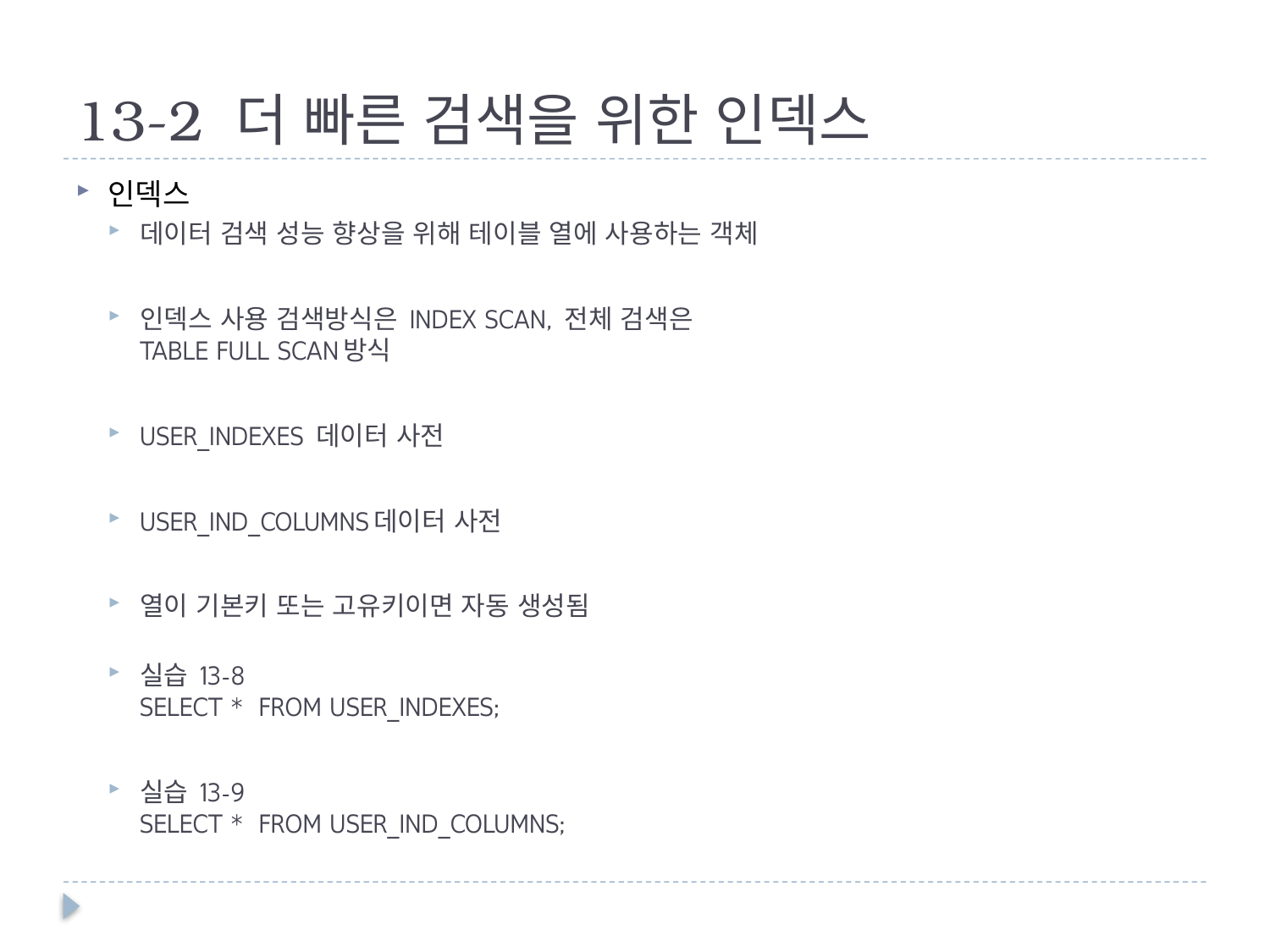

# 13-2 더 빠른 검색을 위한 인덱스
인덱스
데이터 검색 성능 향상을 위해 테이블 열에 사용하는 객체

인덱스 사용 검색방식은 INDEX SCAN, 전체 검색은
TABLE FULL SCAN방식

USER_INDEXES 데이터 사전

USER_IND_COLUMNS데이터 사전

열이 기본키 또는 고유키이면 자동 생성됨
실습 13-8
SELECT *  FROM USER_INDEXES;

실습 13-9
SELECT *  FROM USER_IND_COLUMNS;